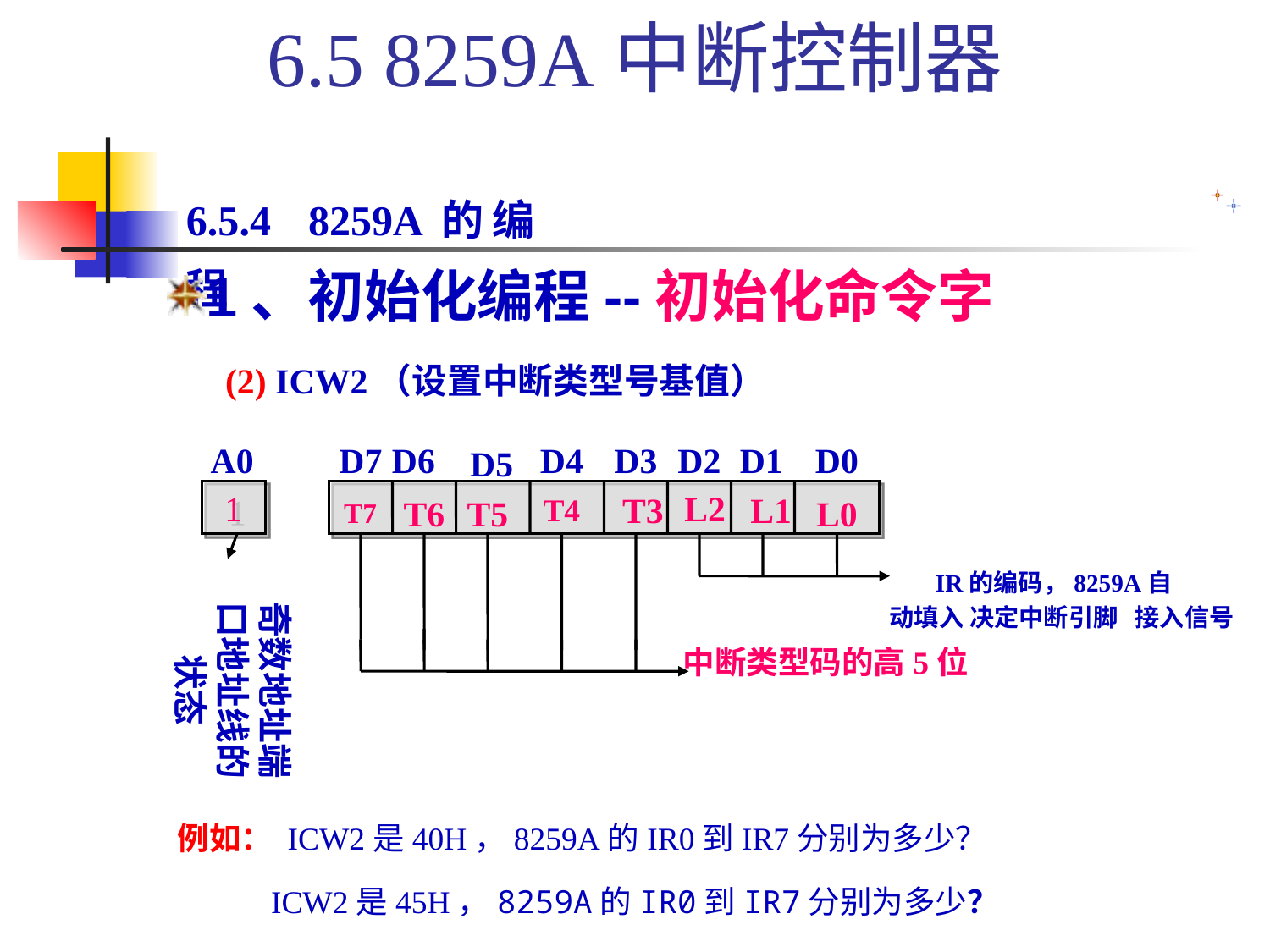

6.5 8259A中断控制器
6.5.4  8259A的编程
1、初始化编程--初始化命令字
(2) ICW2（设置中断类型号基值）
A0
D7
D6
D4
D3
D2
D1
D0
D5
L2
1

T3
L1
T4
T6
T5
L0
T7

IR的编码，8259A自
      动填入 决定中断引脚   接入信号
奇数地址端口地址线的状态

中断类型码的高5位

例如： ICW2是40H，8259A的IR0到IR7分别为多少？
             ICW2是45H，8259A的IR0到IR7分别为多少？